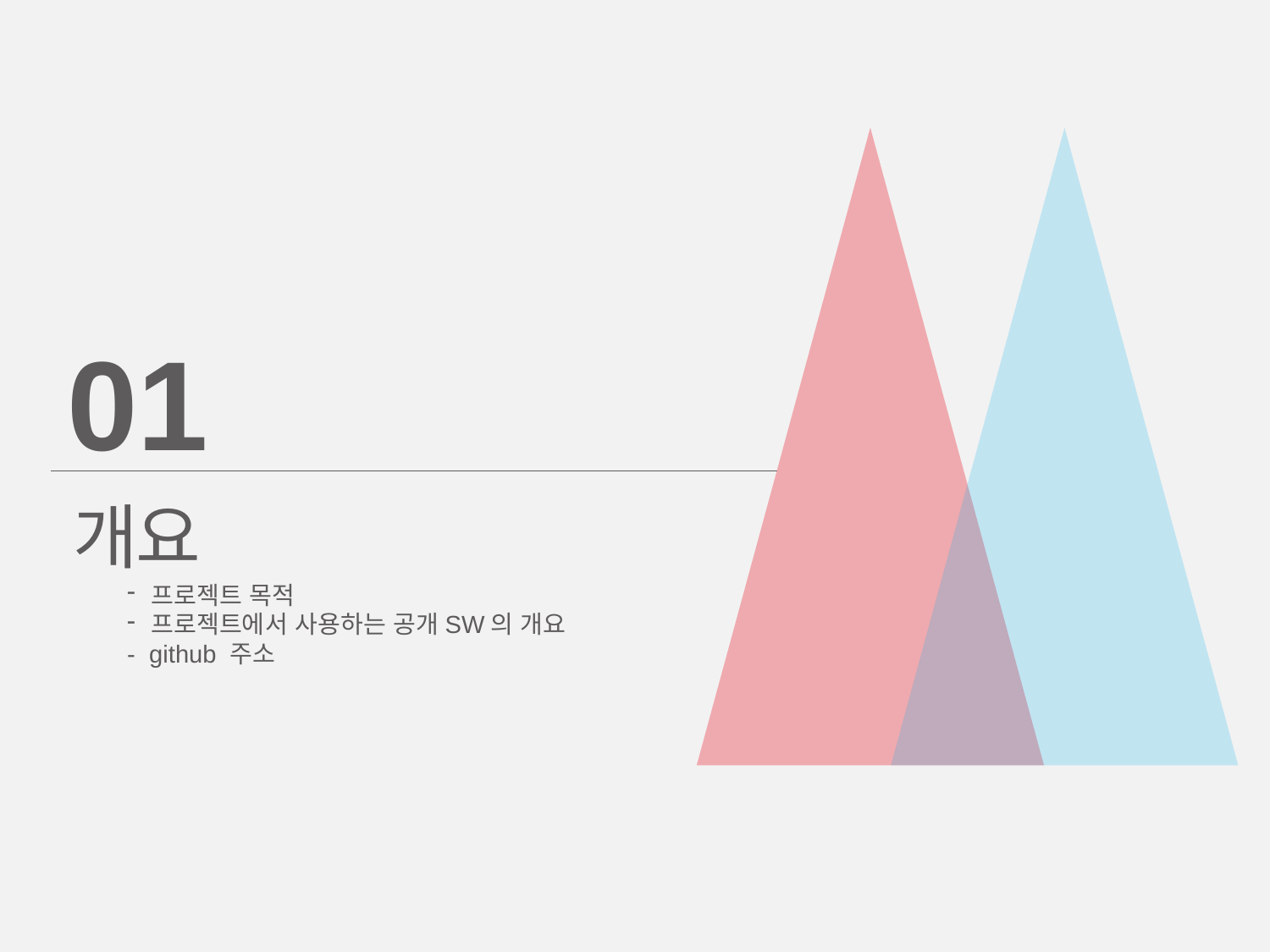

01
개요
프로젝트 목적
프로젝트에서 사용하는 공개SW의 개요
-  github 주소